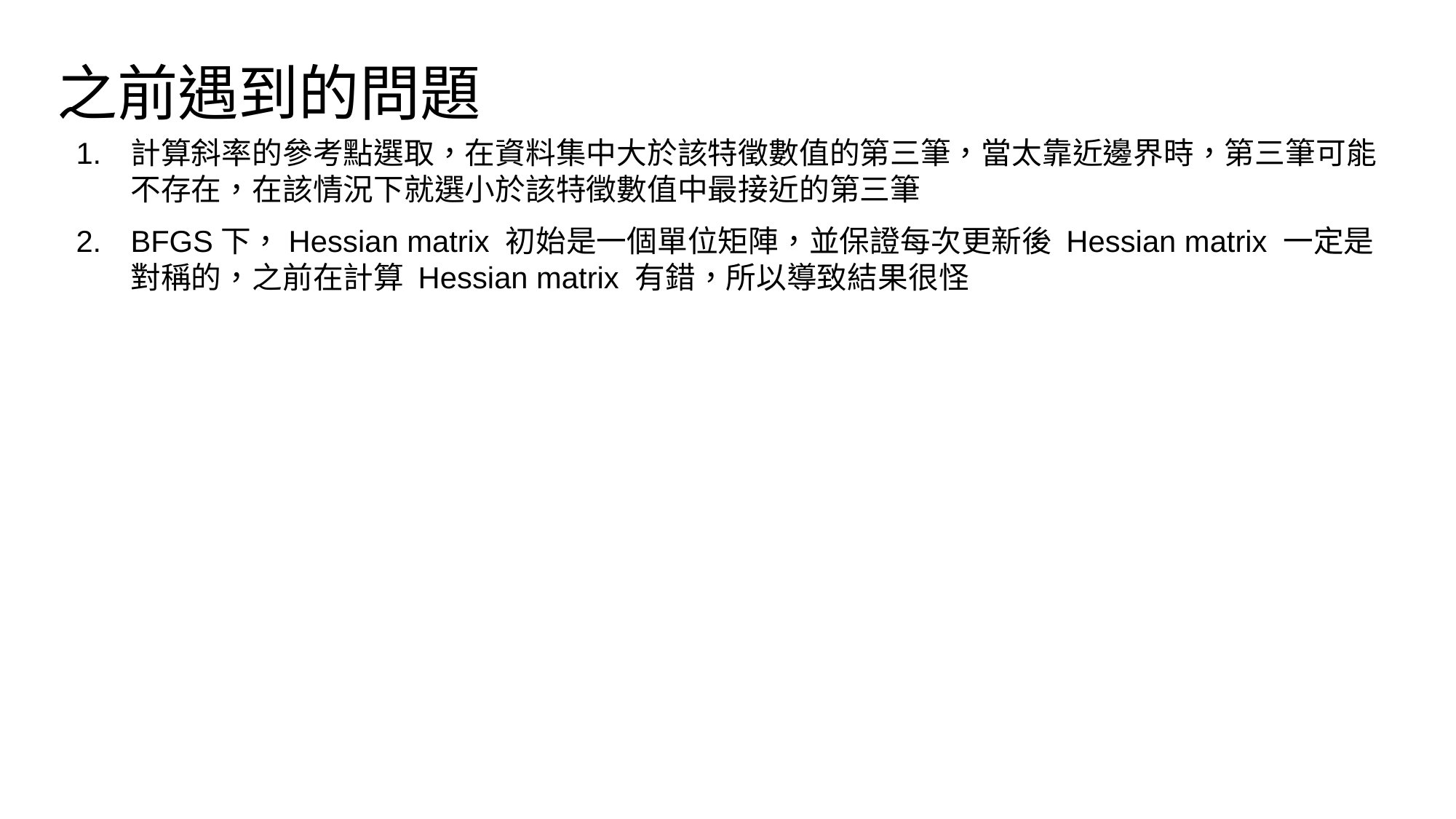

# 之前遇到的問題
計算斜率的參考點選取，在資料集中大於該特徵數值的第三筆，當太靠近邊界時，第三筆可能不存在，在該情況下就選小於該特徵數值中最接近的第三筆
BFGS下，Hessian matrix 初始是一個單位矩陣，並保證每次更新後 Hessian matrix 一定是對稱的，之前在計算 Hessian matrix 有錯，所以導致結果很怪